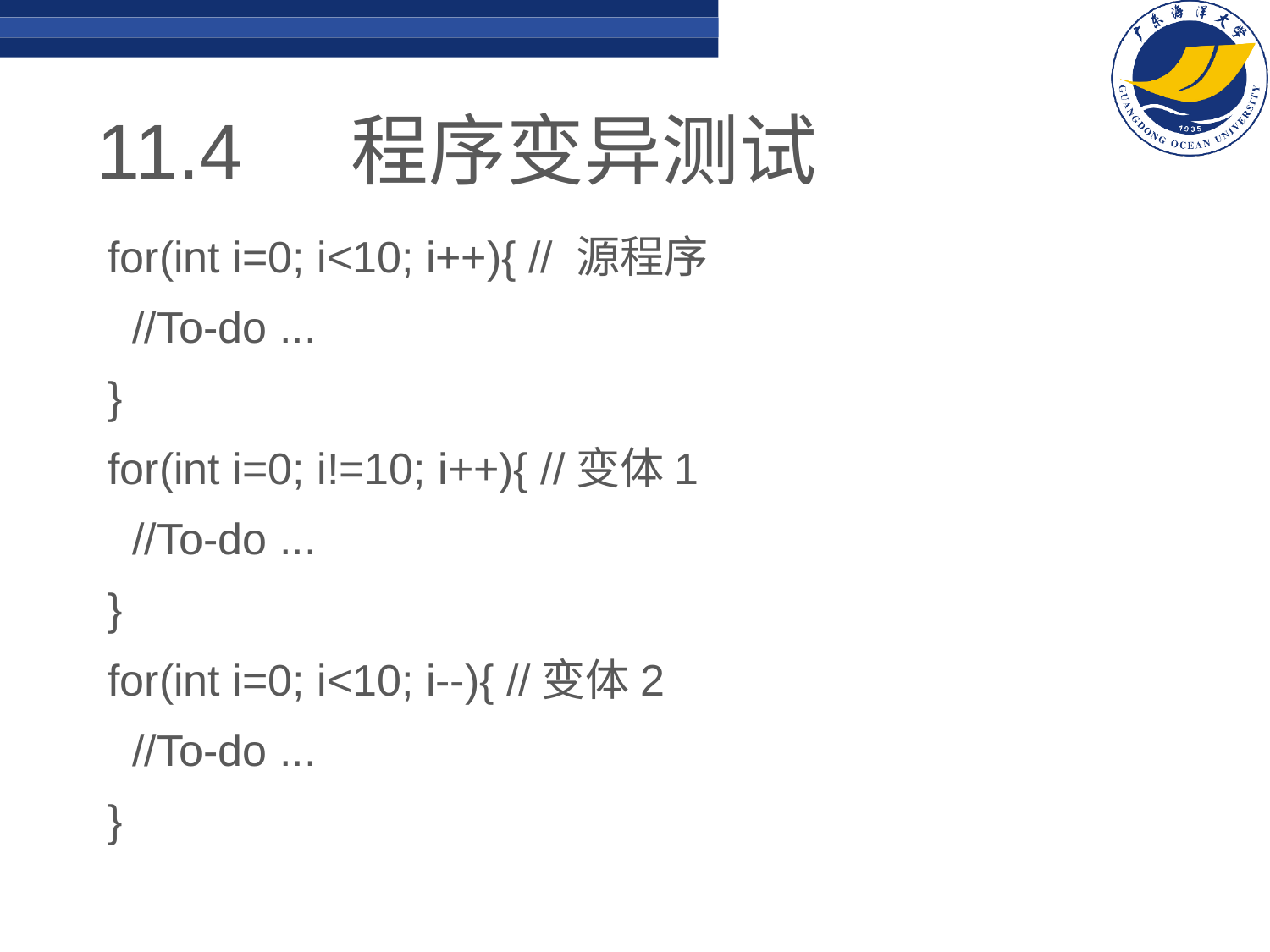

# 11.4	程序变异测试
for(int i=0; i<10; i++){ // 源程序
  //To-do ...
}
for(int i=0; i!=10; i++){ //变体1
  //To-do ...
}
for(int i=0; i<10; i--){ //变体2
  //To-do ...
}
57